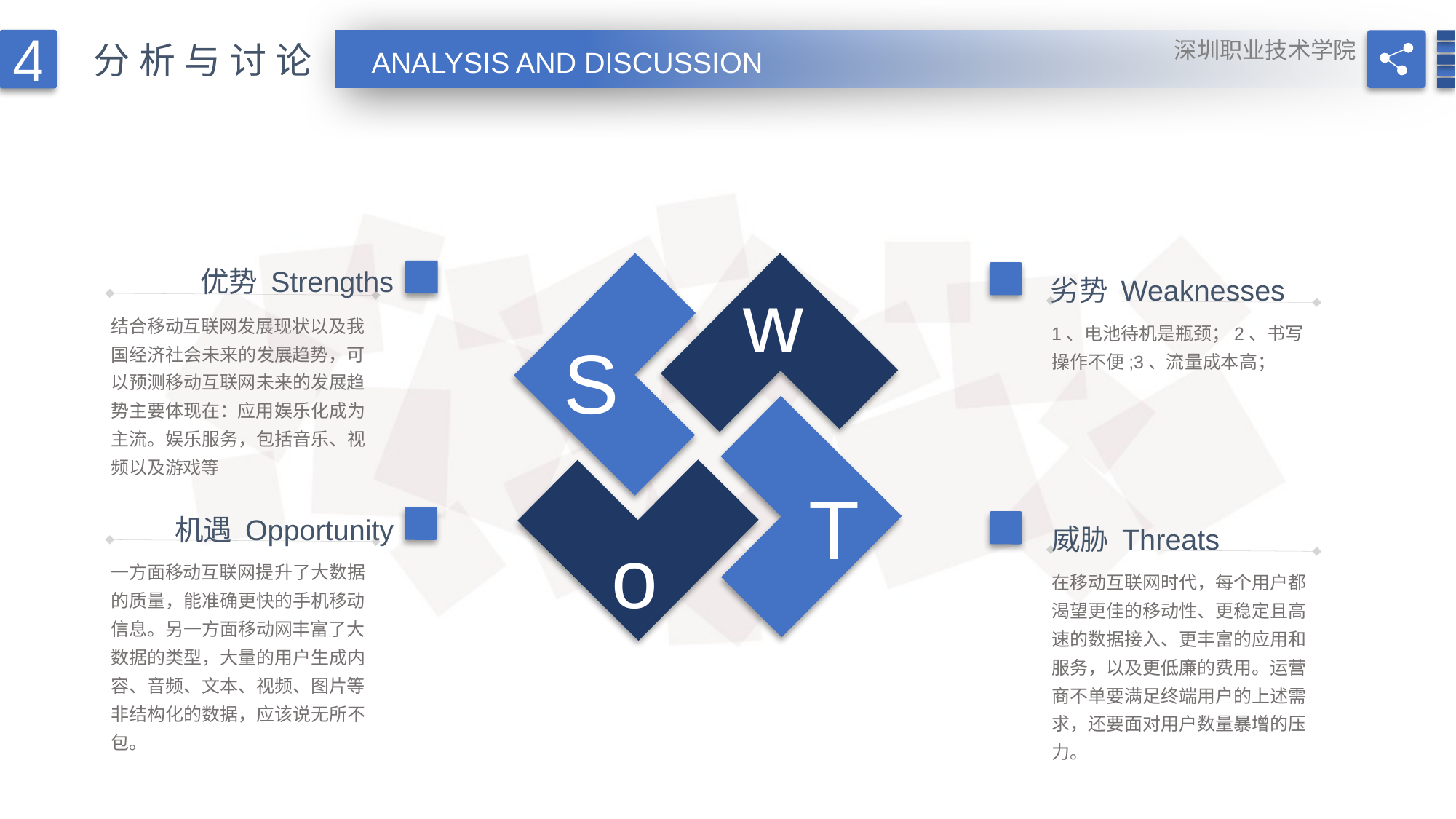

4
深圳职业技术学院

分析与讨论
ANALYSIS AND DISCUSSION
w
优势 Strengths
劣势 Weaknesses

S
结合移动互联网发展现状以及我国经济社会未来的发展趋势，可以预测移动互联网未来的发展趋势主要体现在：应用娱乐化成为主流。娱乐服务，包括音乐、视频以及游戏等
1、电池待机是瓶颈；2、书写操作不便;3、流量成本高；

T
o
机遇 Opportunity
威胁 Threats

一方面移动互联网提升了大数据的质量，能准确更快的手机移动信息。另一方面移动网丰富了大数据的类型，大量的用户生成内容、音频、文本、视频、图片等非结构化的数据，应该说无所不包。
在移动互联网时代，每个用户都渴望更佳的移动性、更稳定且高速的数据接入、更丰富的应用和服务，以及更低廉的费用。运营商不单要满足终端用户的上述需求，还要面对用户数量暴增的压力。